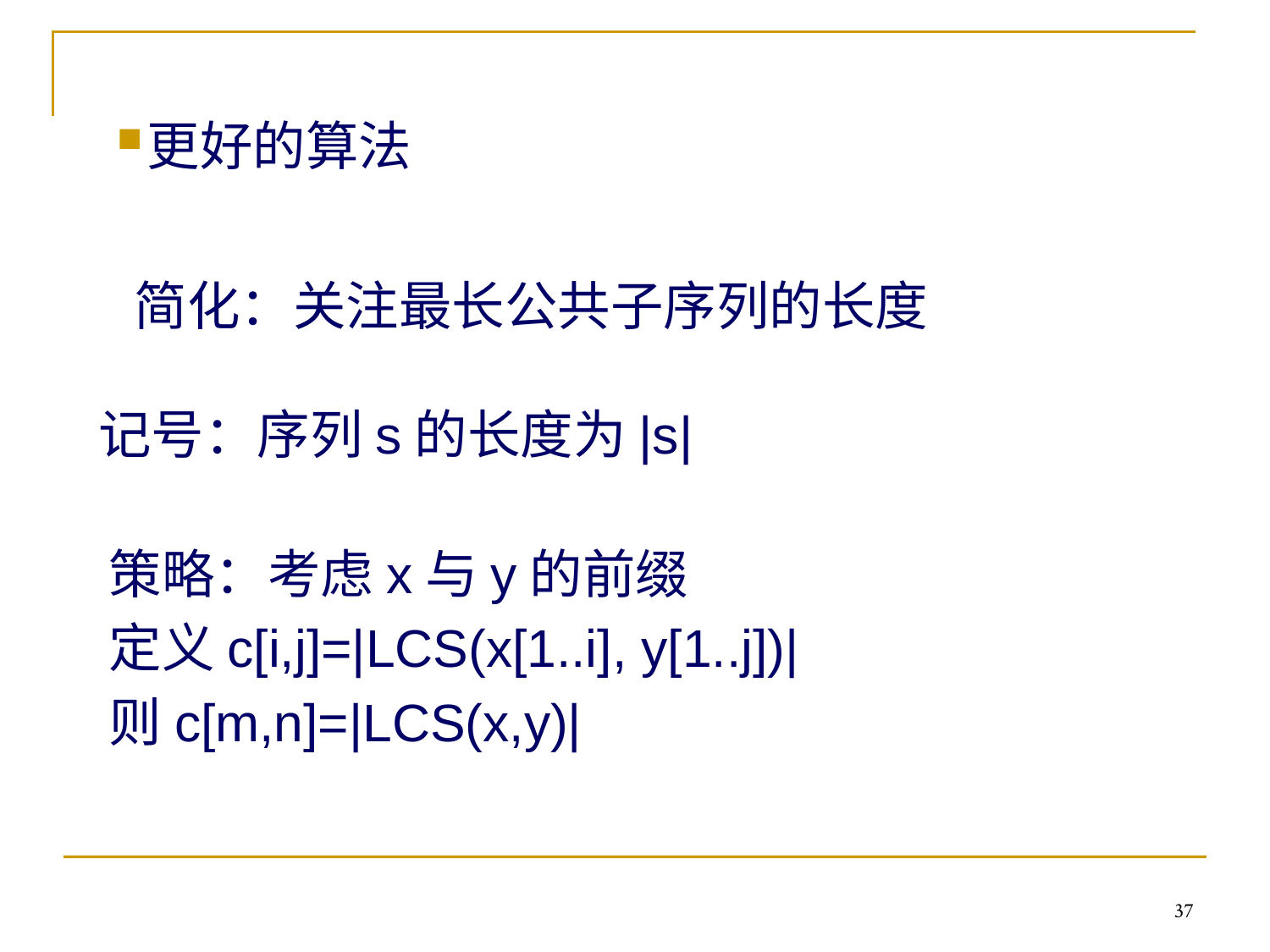

更好的算法
简化：关注最长公共子序列的长度
记号：序列s的长度为|s|
策略：考虑x与y的前缀
定义c[i,j]=|LCS(x[1..i], y[1..j])|
则c[m,n]=|LCS(x,y)|
37